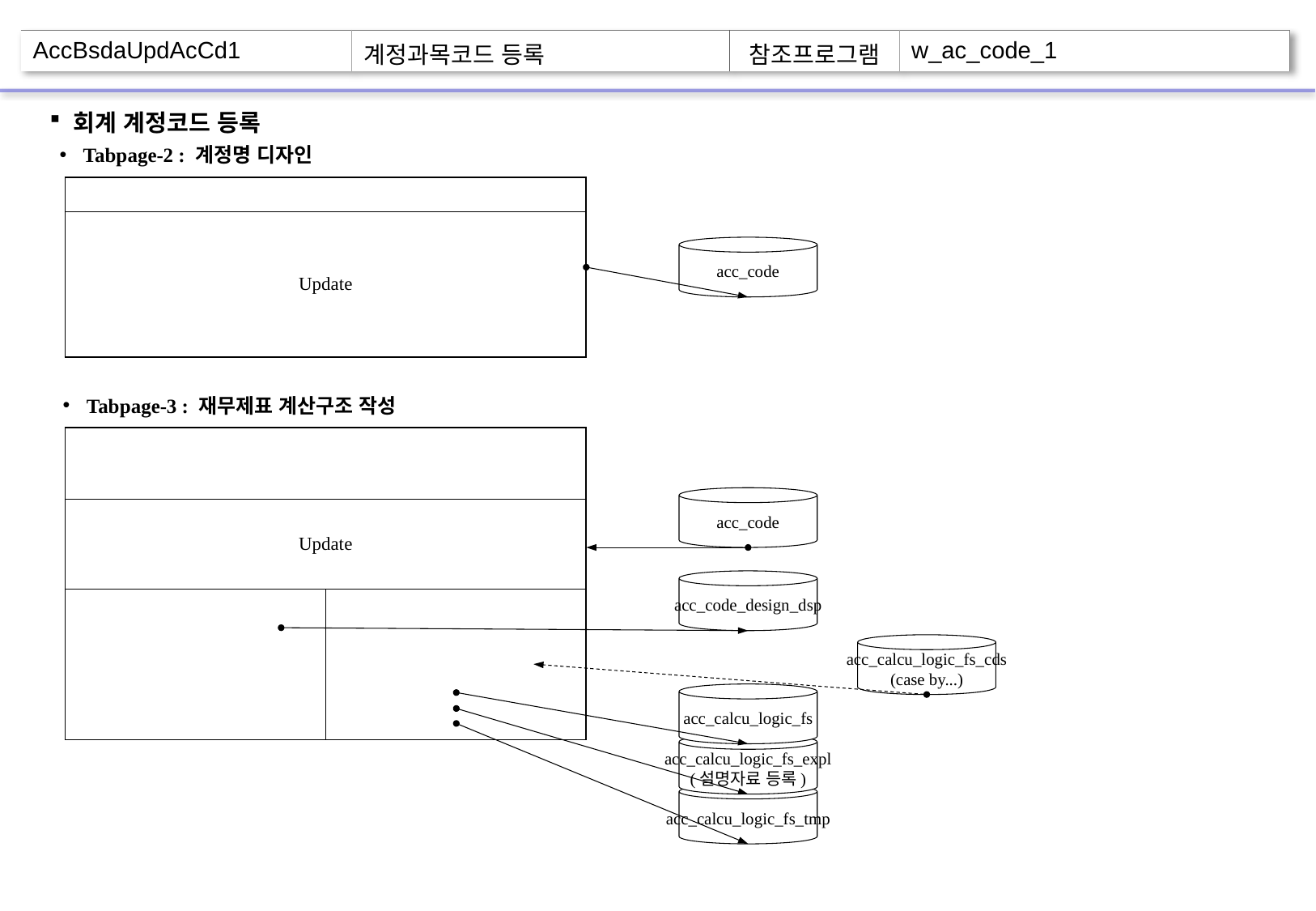

| AccBsdaUpdAcCd1 | 계정과목코드 등록 | 참조프로그램 | w\_ac\_code\_1 |
| --- | --- | --- | --- |
회계 계정코드 등록
Tabpage-2 : 계정명 디자인
|  |
| --- |
| Update |
acc_code
Tabpage-3 : 재무제표 계산구조 작성
|  |  |
| --- | --- |
| Update |  |
|  |  |
acc_code
acc_code_design_dsp
acc_calcu_logic_fs_cds
(case by...)
acc_calcu_logic_fs
acc_calcu_logic_fs_expl
(설명자료 등록)
acc_calcu_logic_fs_tmp